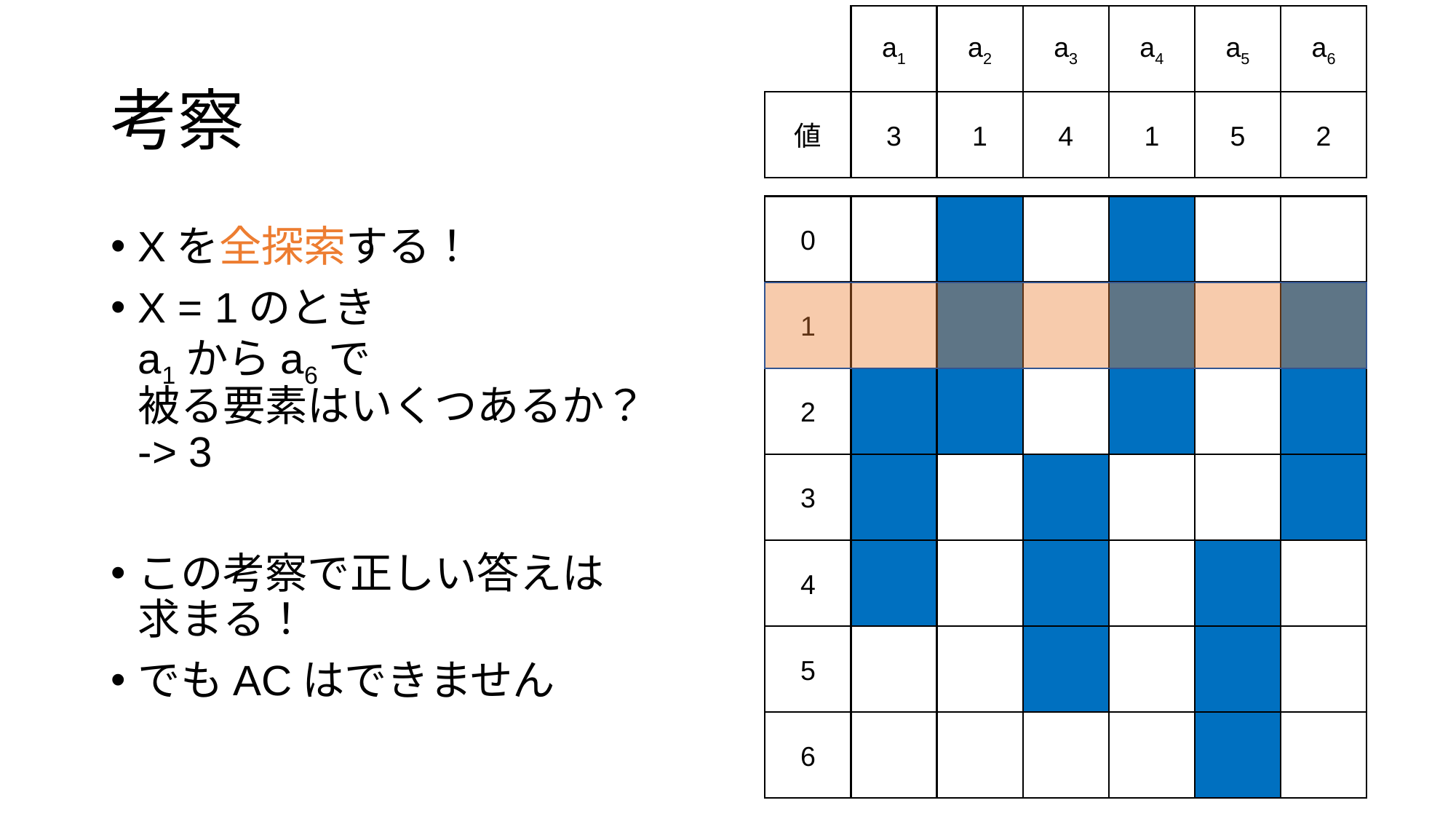

a1
a2
a3
a4
a5
a6
# 考察
値
3
1
4
1
5
2
0

Xを全探索する！
X = 1のとき
a1からa6で
被る要素はいくつあるか？
-> 3

この考察で正しい答えは
求まる！
でもACはできません

1

2

3

4

5

6